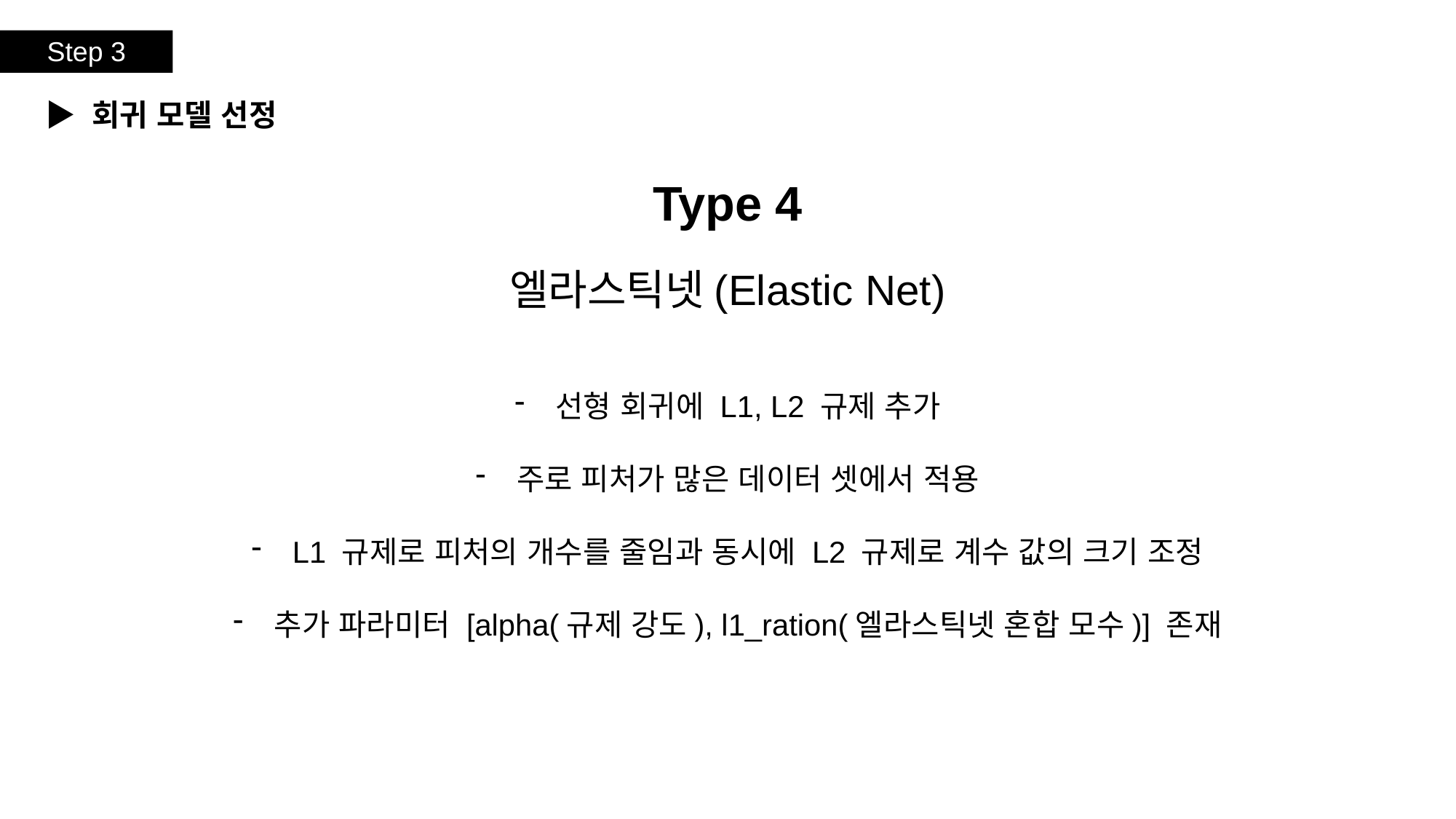

Step 3
▶ 회귀 모델 선정
Type 4

엘라스틱넷(Elastic Net)

선형 회귀에 L1, L2 규제 추가

주로 피처가 많은 데이터 셋에서 적용

L1 규제로 피처의 개수를 줄임과 동시에 L2 규제로 계수 값의 크기 조정

추가 파라미터 [alpha(규제 강도), l1_ration(엘라스틱넷 혼합 모수)] 존재